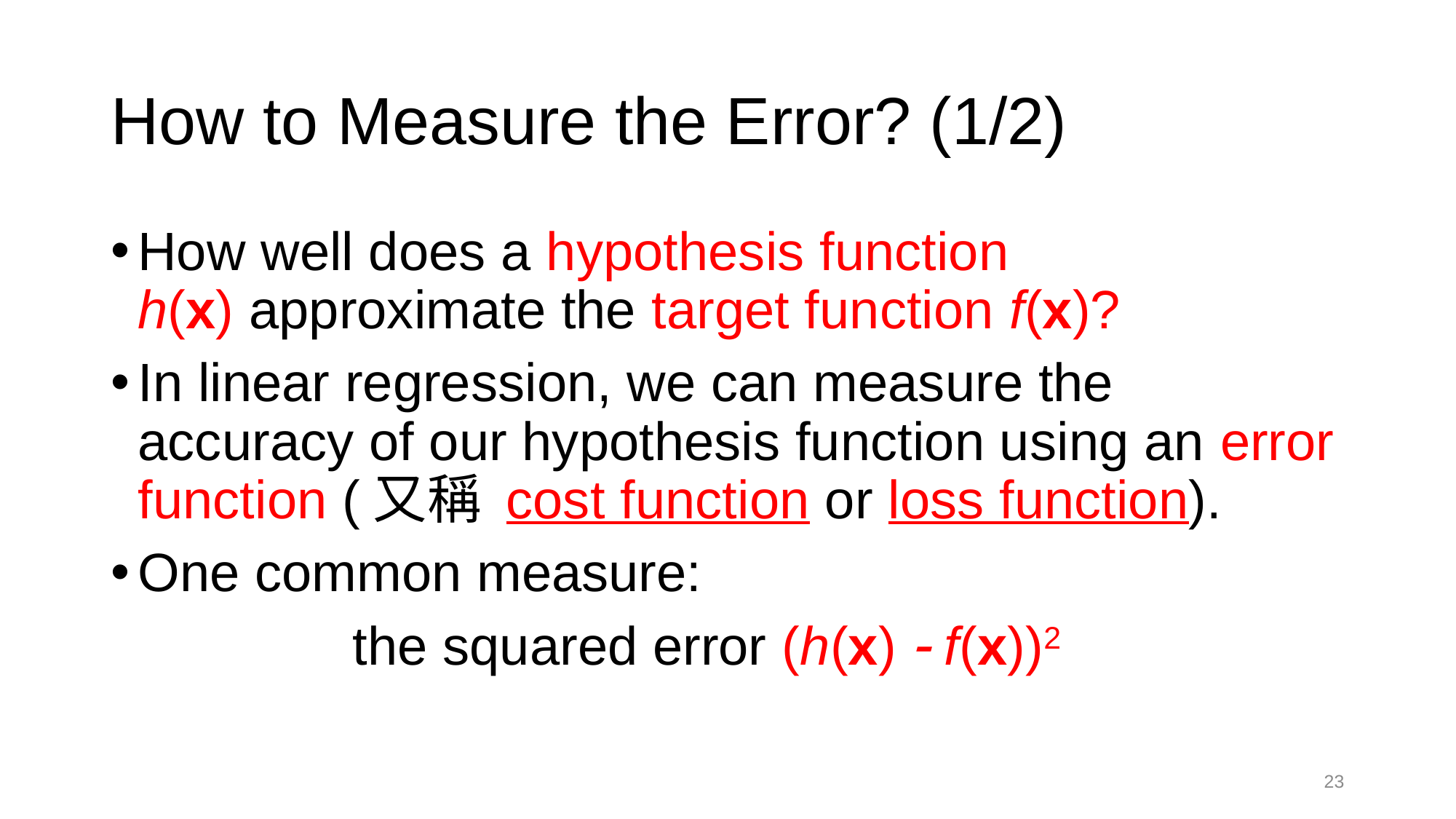

# How to Measure the Error? (1/2)
How well does a hypothesis function
h(x) approximate the target function f(x)?
In linear regression, we can measure the accuracy of our hypothesis function using an error function (又稱 cost function or loss function).
One common measure:
                the squared error (h(x) − f(x))2
23